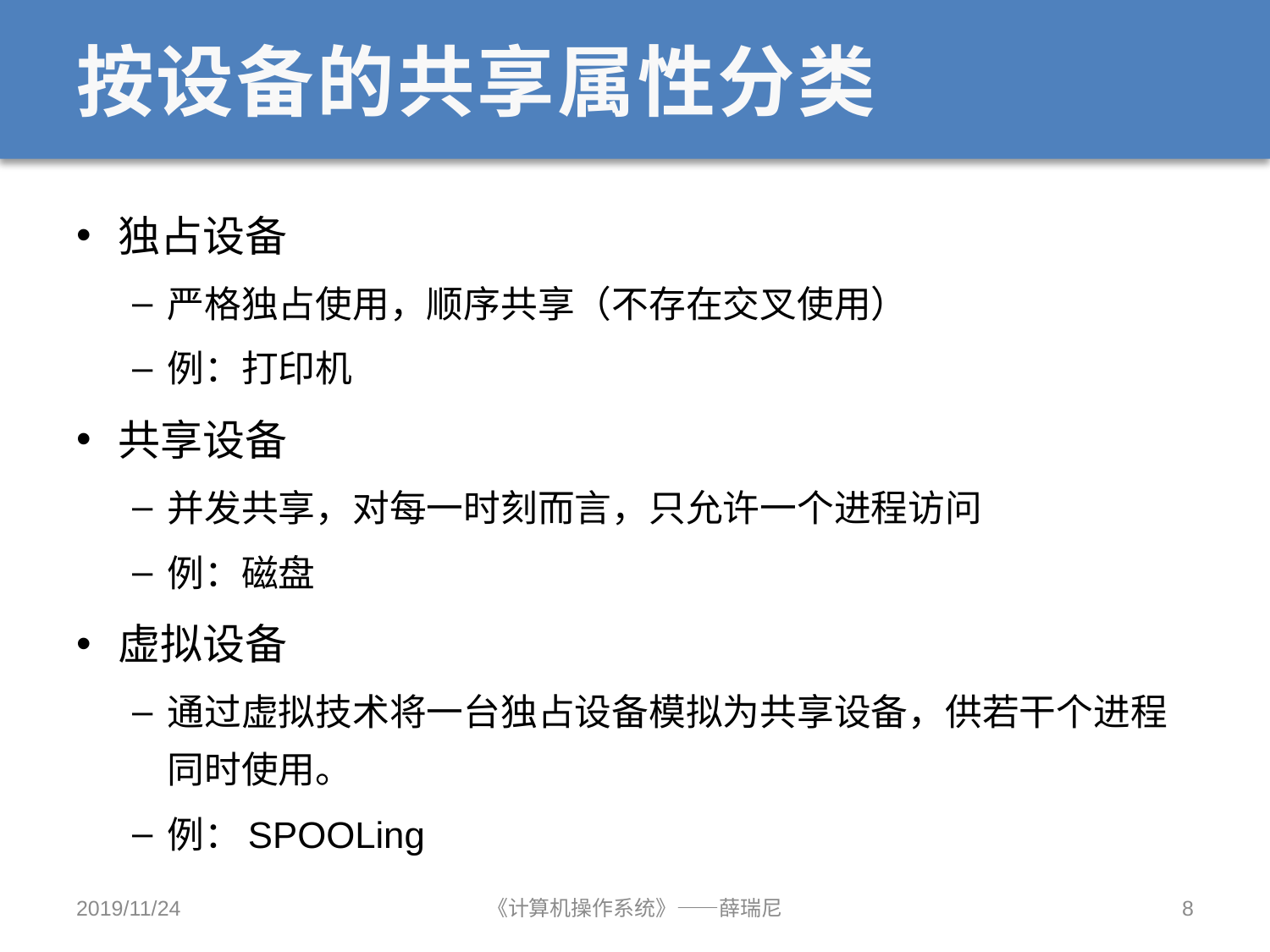

# 按设备的共享属性分类
独占设备
严格独占使用，顺序共享（不存在交叉使用）
例：打印机
共享设备
并发共享，对每一时刻而言，只允许一个进程访问
例：磁盘
虚拟设备
通过虚拟技术将一台独占设备模拟为共享设备，供若干个进程同时使用。
例：SPOOLing
2019/11/24
《计算机操作系统》——薛瑞尼
8